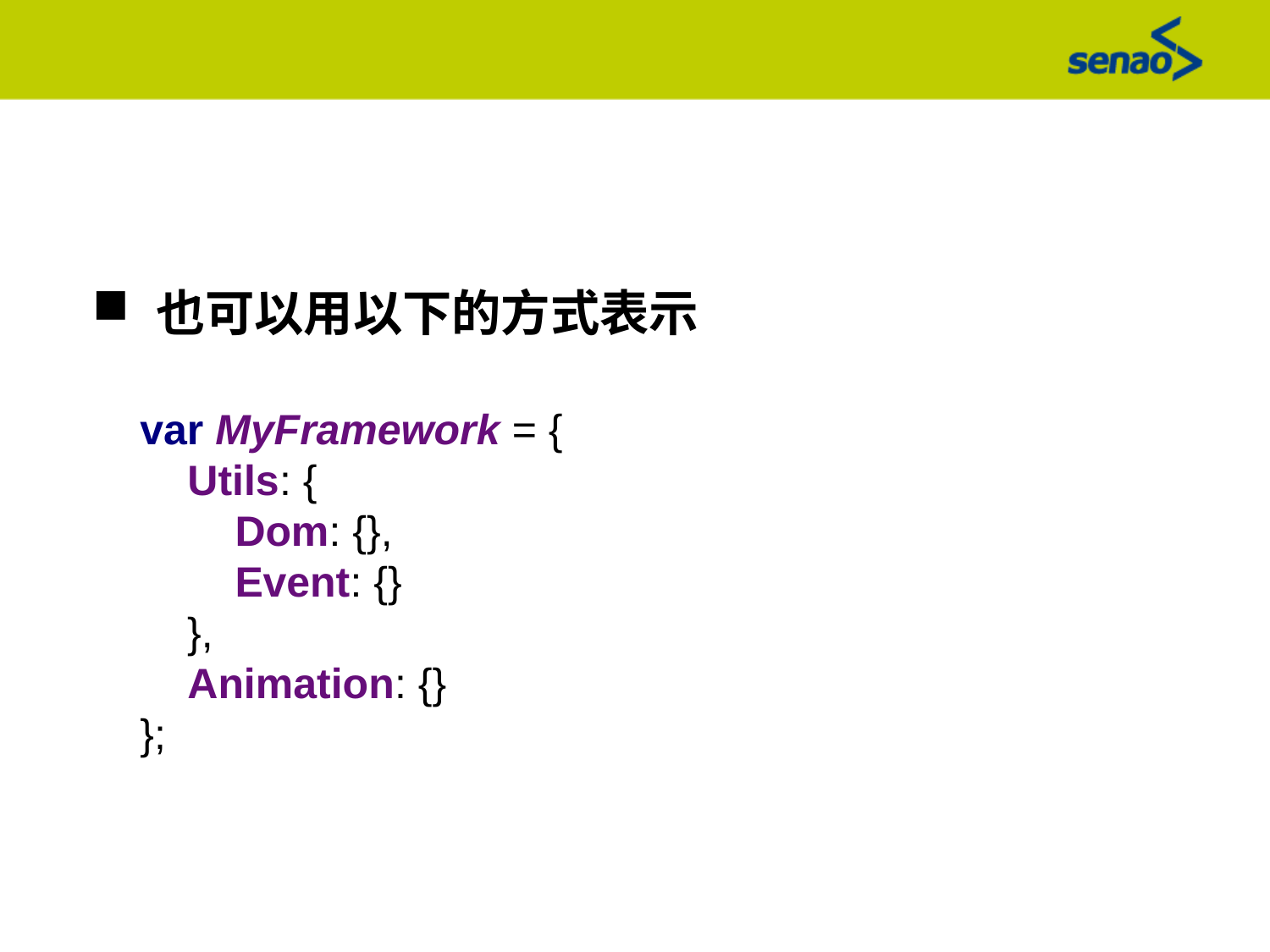

也可以用以下的方式表示
var MyFramework = {
    Utils: {
        Dom: {},
        Event: {}
    },
    Animation: {}
};